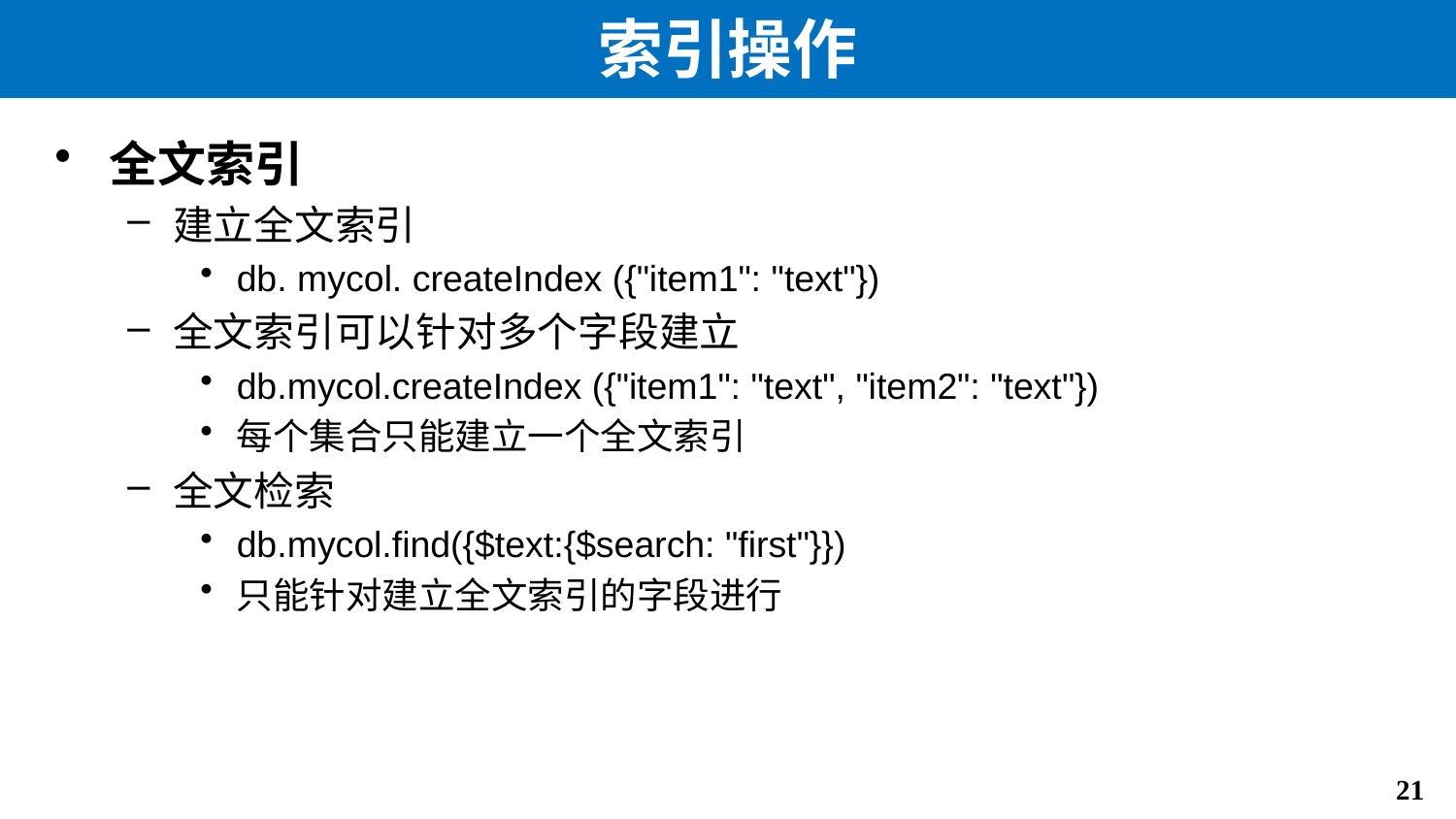

# 索引操作
全文索引
建立全文索引
db. mycol. createIndex ({"item1": "text"})
全文索引可以针对多个字段建立
db.mycol.createIndex ({"item1": "text", "item2": "text"})
每个集合只能建立一个全文索引
全文检索
db.mycol.find({$text:{$search: "first"}})
只能针对建立全文索引的字段进行